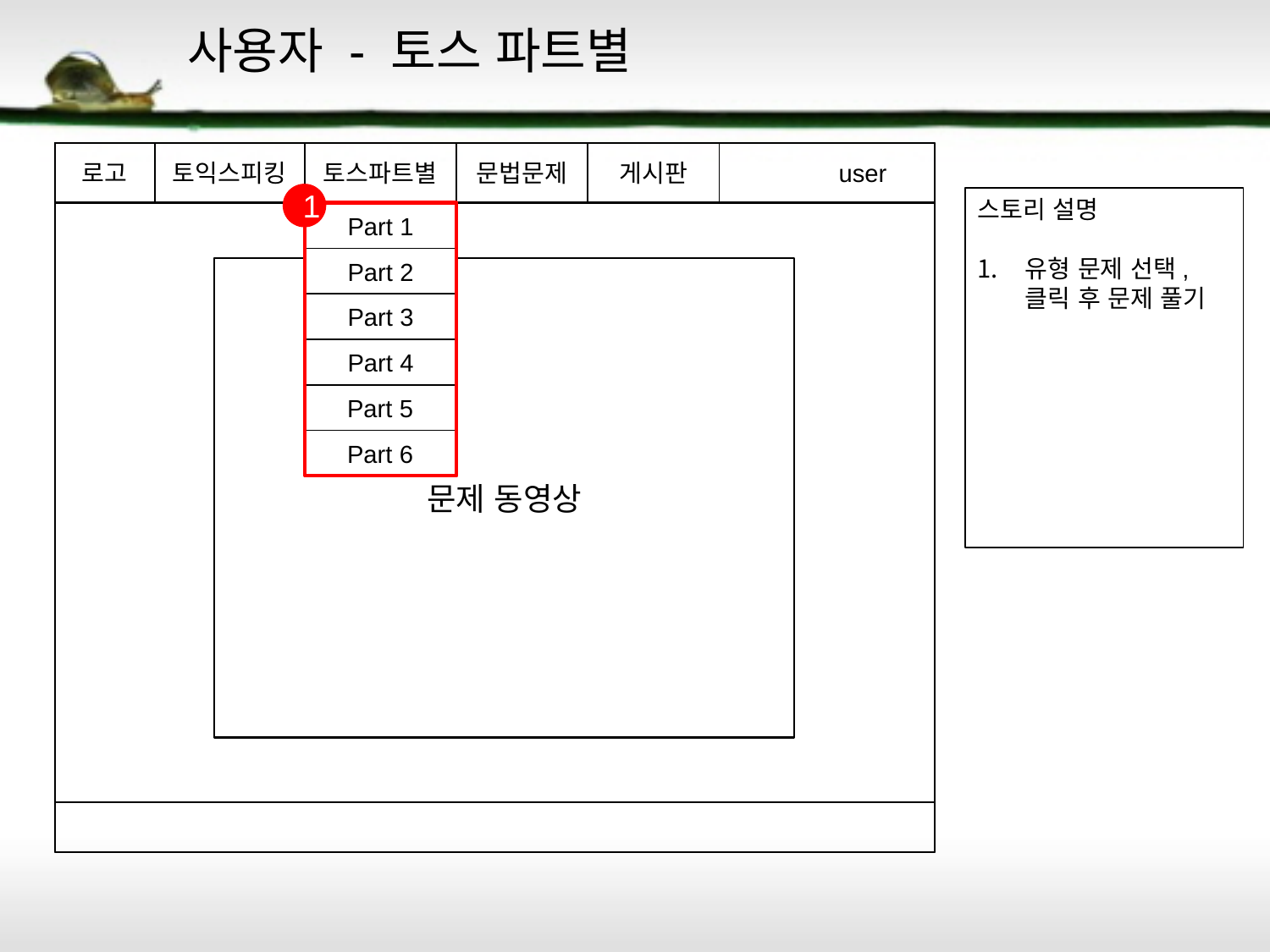

사용자 - 토스 파트별

로고
토익스피킹
토스파트별
문법문제
게시판
user
Part 1
Part 2
Part 3
Part 4
Part 5
Part 6
문제 동영상

1

스토리 설명

유형 문제 선택, 클릭 후 문제 풀기